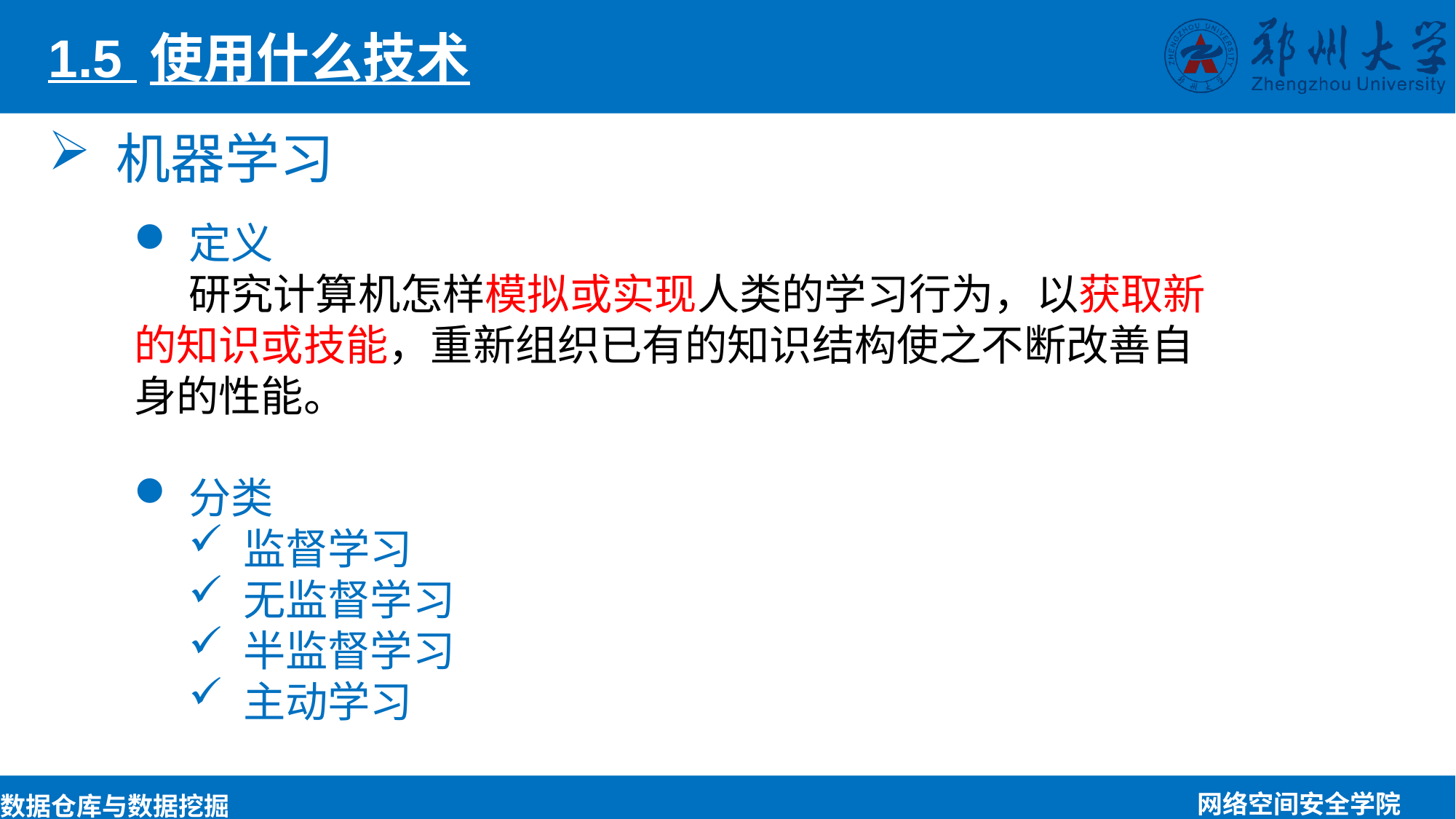

1.5 使用什么技术
机器学习
定义
研究计算机怎样模拟或实现人类的学习行为，以获取新的知识或技能，重新组织已有的知识结构使之不断改善自身的性能。

分类
监督学习
无监督学习
半监督学习
主动学习